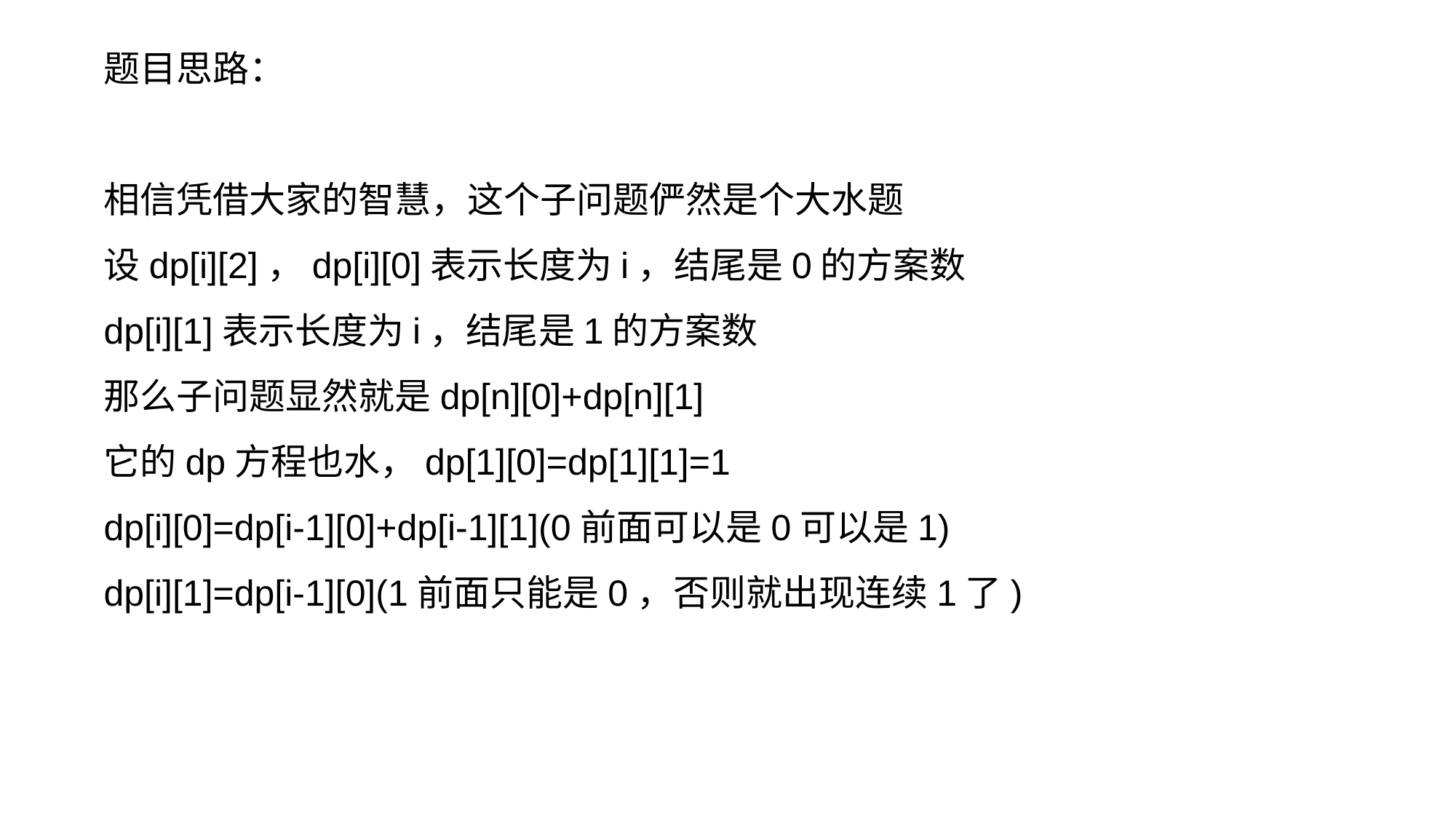

题目思路：

相信凭借大家的智慧，这个子问题俨然是个大水题
设dp[i][2]，dp[i][0]表示长度为i，结尾是0的方案数
dp[i][1]表示长度为i，结尾是1的方案数
那么子问题显然就是dp[n][0]+dp[n][1]
它的dp方程也水，dp[1][0]=dp[1][1]=1
dp[i][0]=dp[i-1][0]+dp[i-1][1](0前面可以是0可以是1)
dp[i][1]=dp[i-1][0](1前面只能是0，否则就出现连续1了)